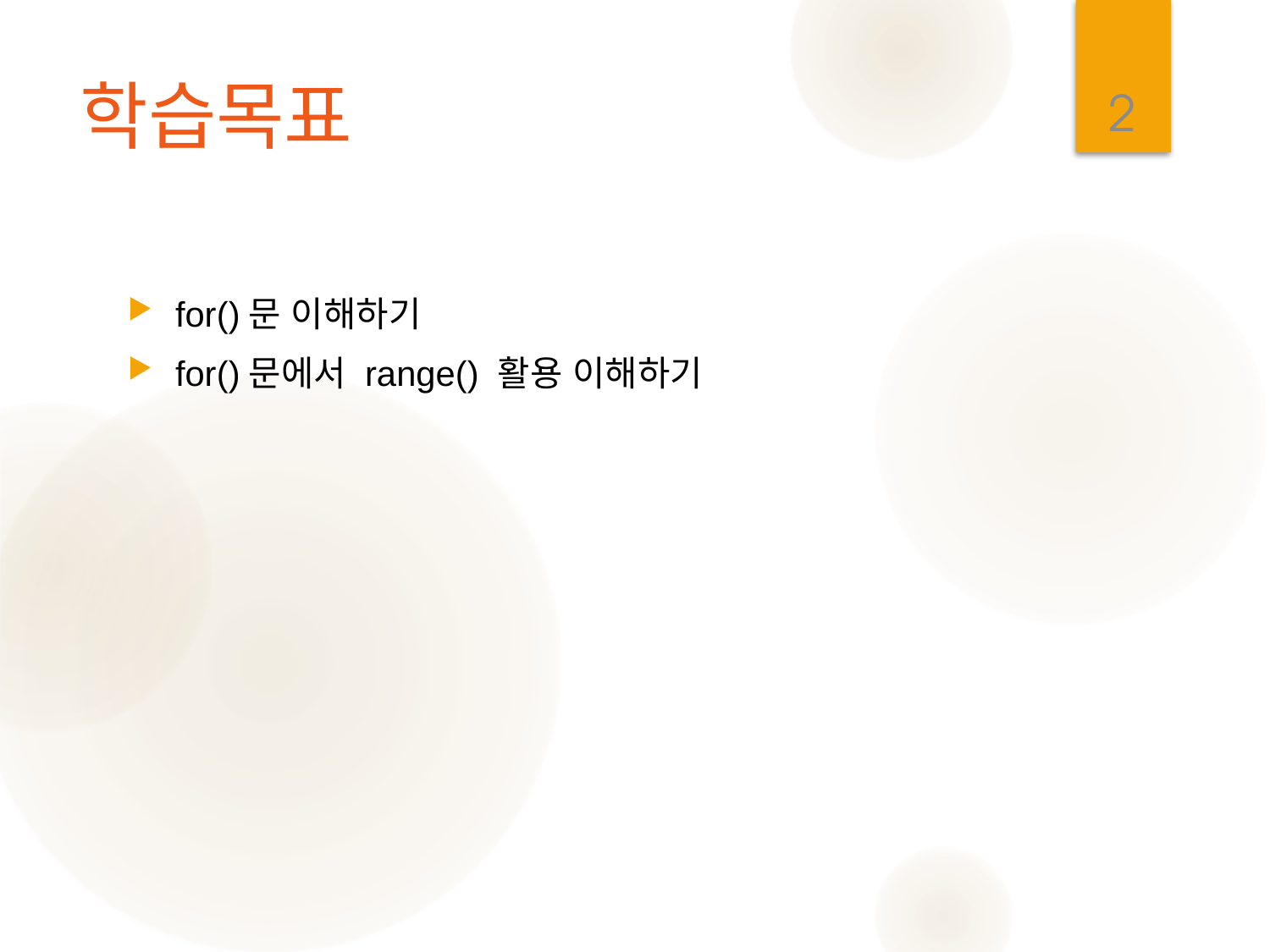

2
# 학습목표
for()문 이해하기
for()문에서 range() 활용 이해하기